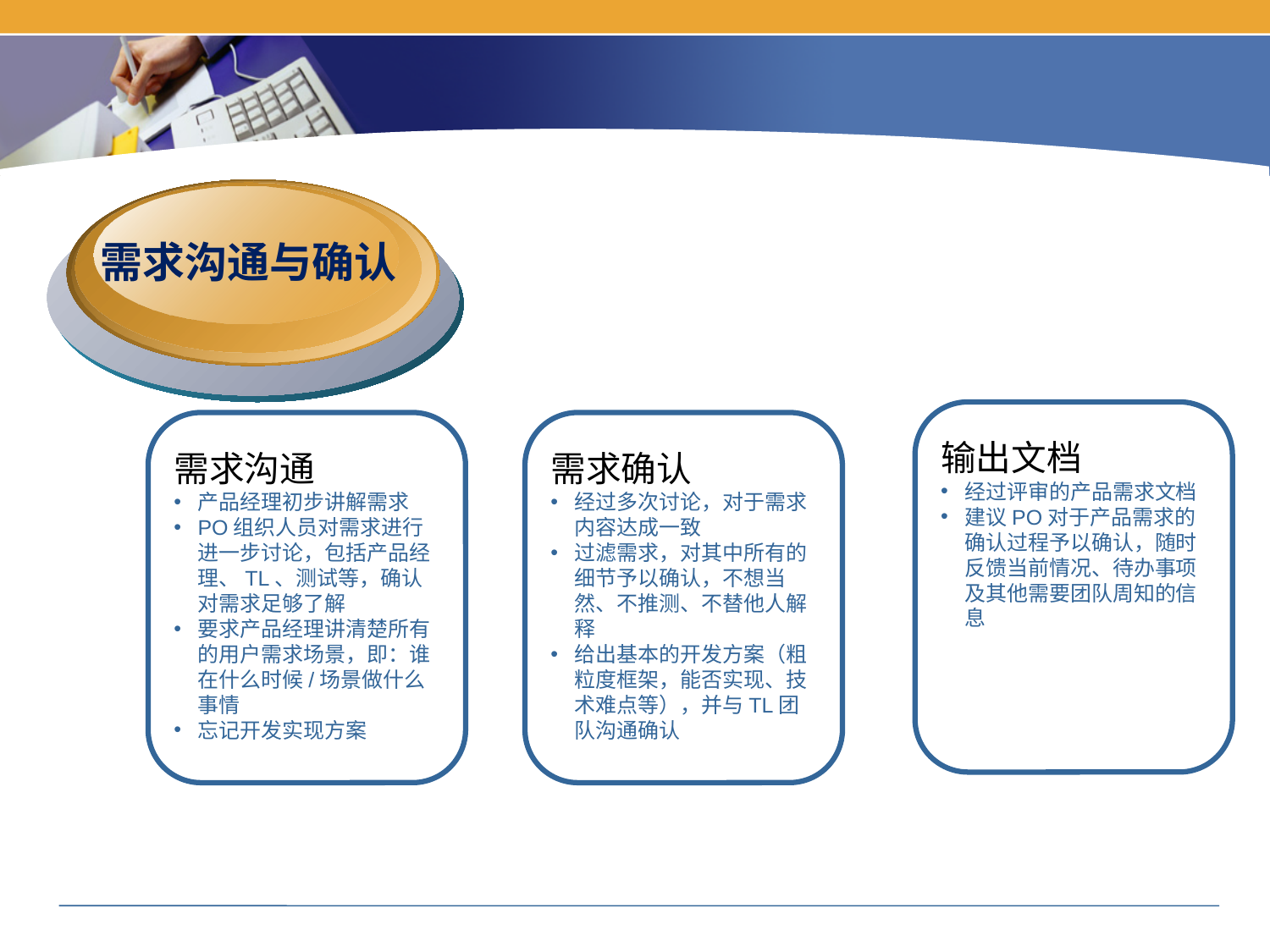

需求沟通与确认

输出文档
经过评审的产品需求文档
建议PO对于产品需求的确认过程予以确认，随时反馈当前情况、待办事项及其他需要团队周知的信息

需求沟通
产品经理初步讲解需求
PO组织人员对需求进行进一步讨论，包括产品经理、TL、测试等，确认对需求足够了解
要求产品经理讲清楚所有的用户需求场景，即：谁在什么时候/场景做什么事情
忘记开发实现方案

需求确认
经过多次讨论，对于需求内容达成一致
过滤需求，对其中所有的细节予以确认，不想当然、不推测、不替他人解释
给出基本的开发方案（粗粒度框架，能否实现、技术难点等），并与TL团队沟通确认